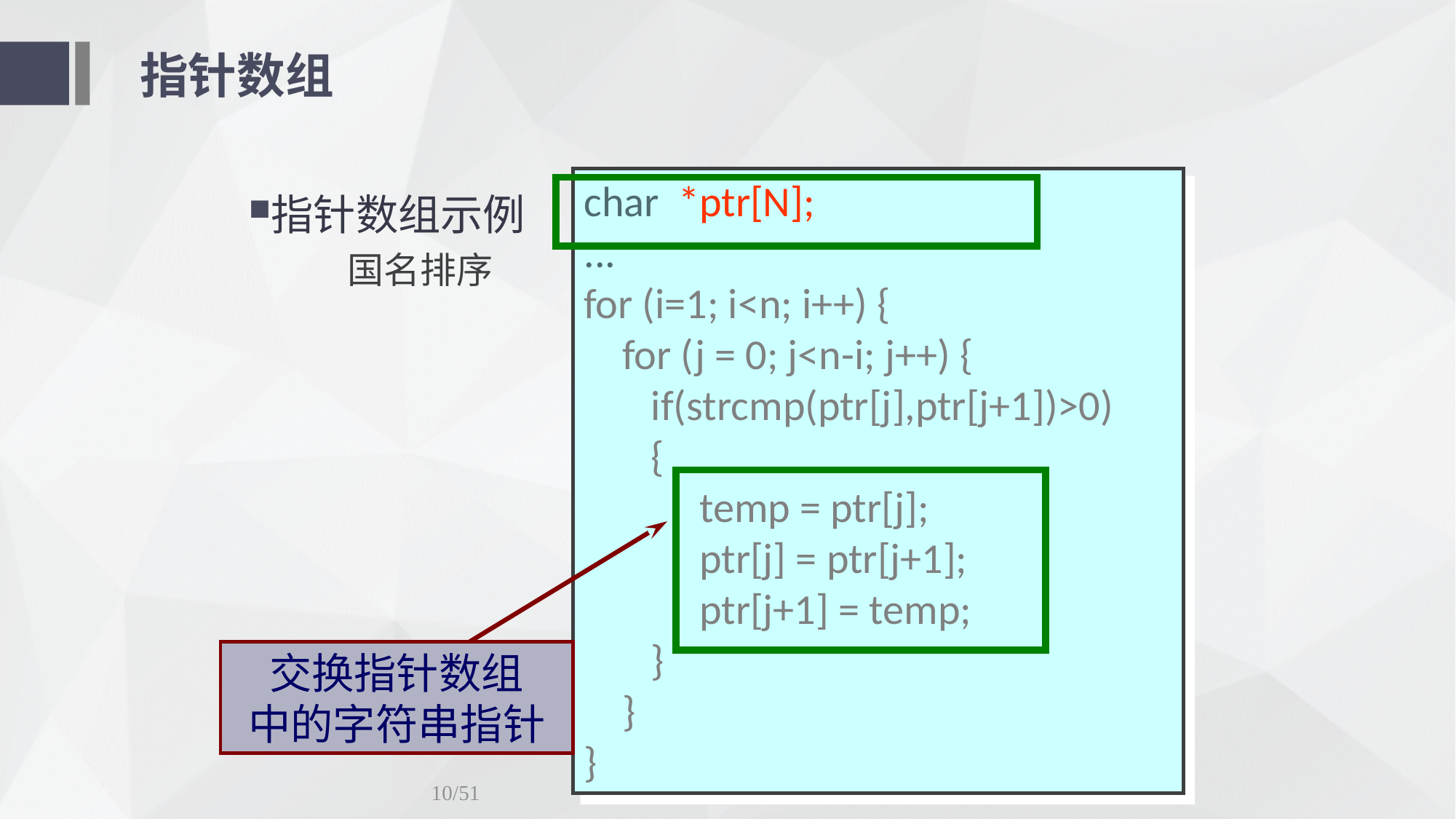

# 指针数组
char  *ptr[N];
...
for (i=1; i<n; i++) {
    for (j = 0; j<n-i; j++) {
       if(strcmp(ptr[j],ptr[j+1])>0)
       {
            temp = ptr[j];
            ptr[j] = ptr[j+1];
            ptr[j+1] = temp;
       }
    }
}

指针数组示例
国名排序

交换指针数组
中的字符串指针
10/51